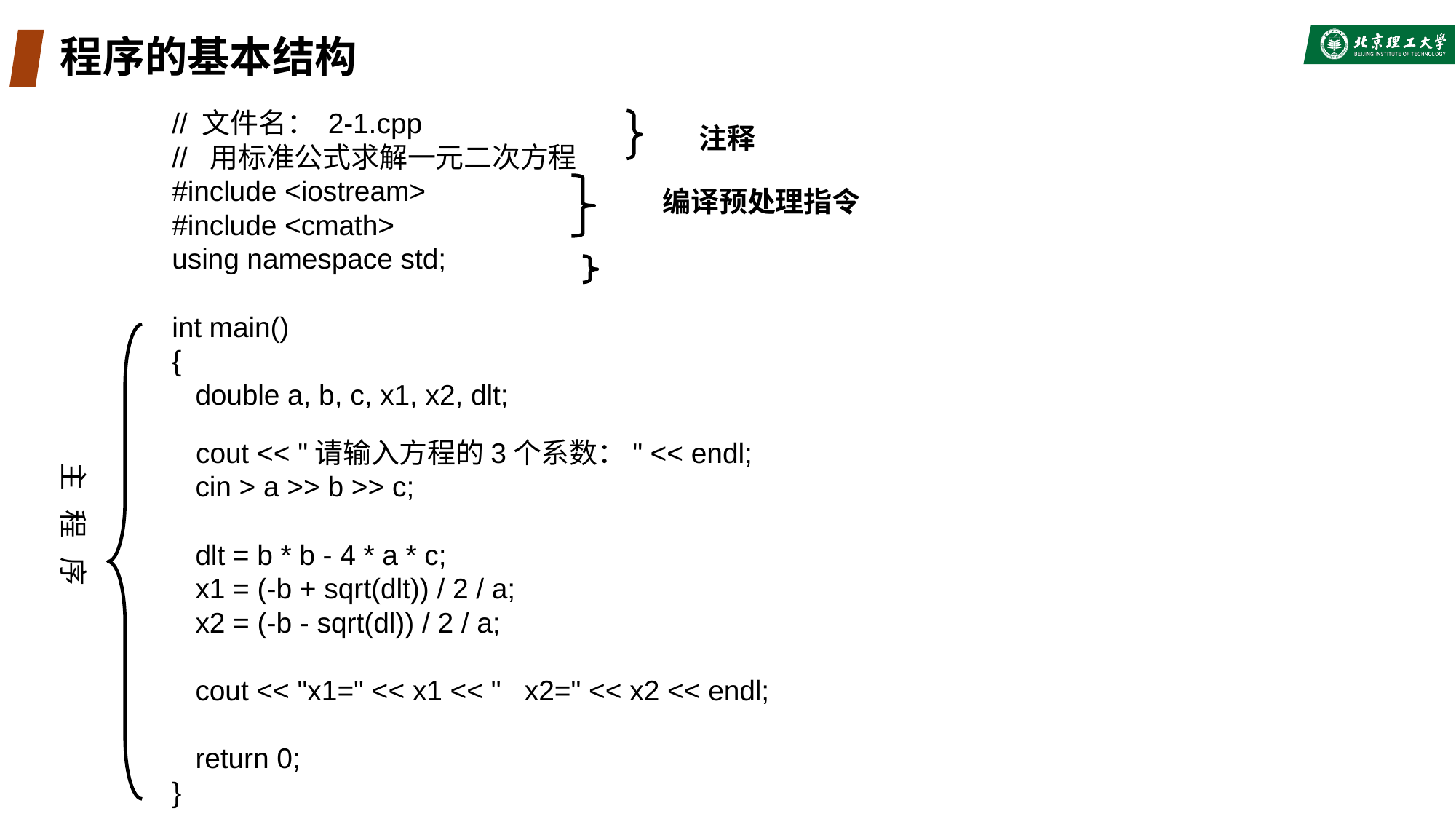

# 程序的基本结构
// 文件名： 2-1.cpp
//  用标准公式求解一元二次方程
#include <iostream>
#include <cmath>
using namespace std;

int main()
{
   double a, b, c, x1, x2, dlt;
 cout << "请输入方程的3个系数：" << endl;
   cin > a >> b >> c;

   dlt = b * b - 4 * a * c;
   x1 = (-b + sqrt(dlt)) / 2 / a;
   x2 = (-b - sqrt(dl)) / 2 / a;

   cout << "x1=" << x1 << "   x2=" << x2 << endl;

   return 0;
}

注释

编译预处理指令

使用名字空间

主   程   序